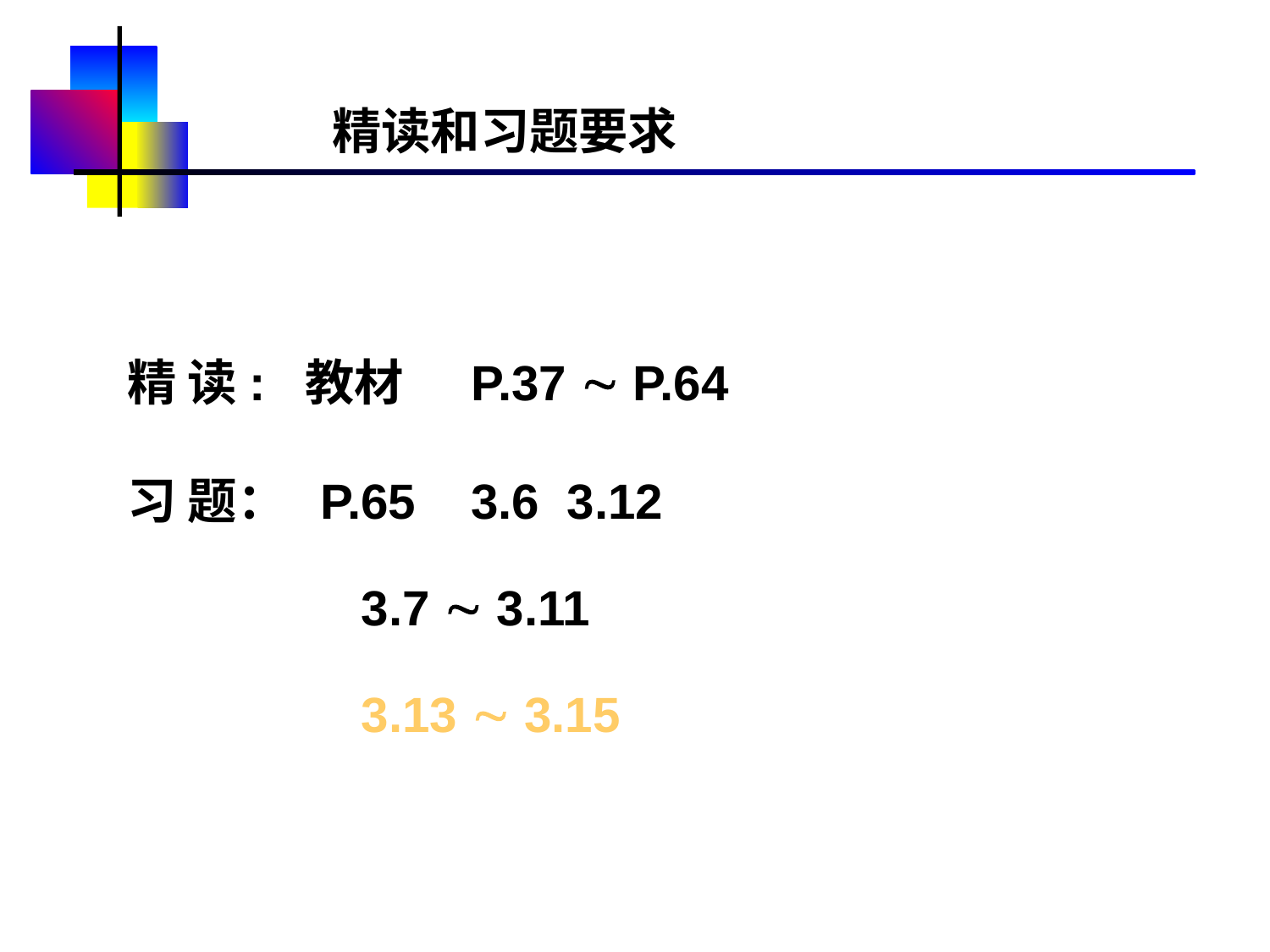

精读和习题要求
精 读:  教材     P.37 ∼ P.64
习 题：  P.65    3.6  3.12
                 3.7 ∼ 3.11
                 3.13 ∼ 3.15